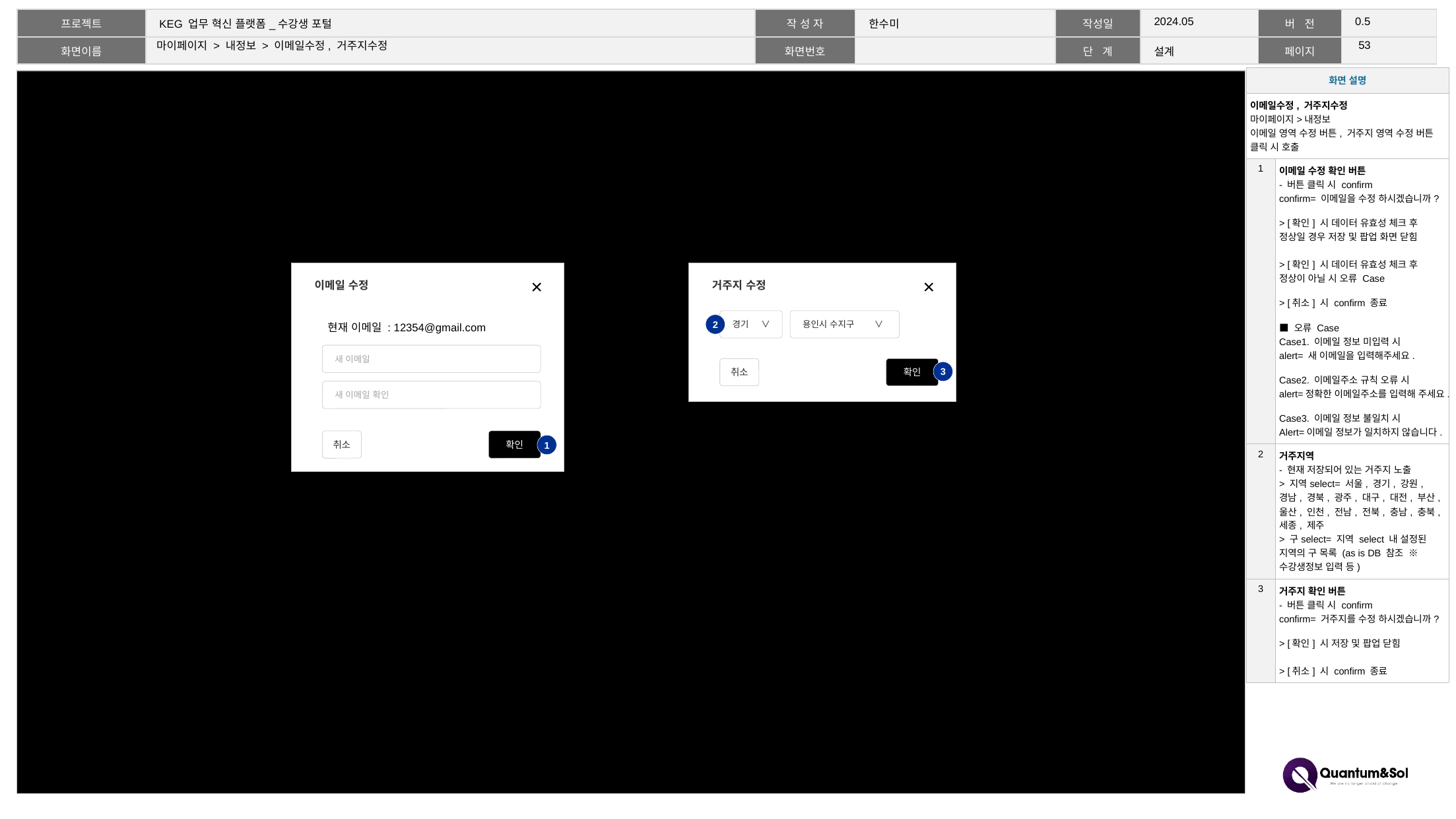

53

# 마이페이지 > 내정보 > 이메일수정, 거주지수정
| 화면 설명 |  |
| --- | --- |
| 이메일수정, 거주지수정 마이페이지>내정보 이메일 영역 수정 버튼, 거주지 영역 수정 버튼 클릭 시 호출 |  |
| 1 | 이메일 수정 확인 버튼 - 버튼 클릭 시 confirm confirm= 이메일을 수정 하시겠습니까? > [확인] 시 데이터 유효성 체크 후 정상일 경우 저장 및 팝업 화면 닫힘 > [확인] 시 데이터 유효성 체크 후 정상이 아닐 시 오류 Case > [취소] 시 confirm 종료 ■ 오류 Case Case1. 이메일 정보 미입력 시 alert= 새 이메일을 입력해주세요. Case2. 이메일주소 규칙 오류 시 alert=정확한 이메일주소를 입력해 주세요. Case3. 이메일 정보 불일치 시 Alert=이메일 정보가 일치하지 않습니다. |
| 2 | 거주지역 - 현재 저장되어 있는 거주지 노출 > 지역select= 서울, 경기, 강원, 경남, 경북, 광주, 대구, 대전, 부산, 울산, 인천, 전남, 전북, 충남, 충북, 세종, 제주 > 구select= 지역 select 내 설정된 지역의 구 목록 (as is DB 참조 ※수강생정보 입력 등) |
| 3 | 거주지 확인 버튼 - 버튼 클릭 시 confirm confirm= 거주지를 수정 하시겠습니까? > [확인] 시 저장 및 팝업 닫힘 > [취소] 시 confirm 종료 |
이메일 수정
거주지 수정
경기     ∨
용인시 수지구        ∨
2
현재 이메일 : 12354@gmail.com
새 이메일
취소
확인
3
새 이메일 확인
취소
확인
1